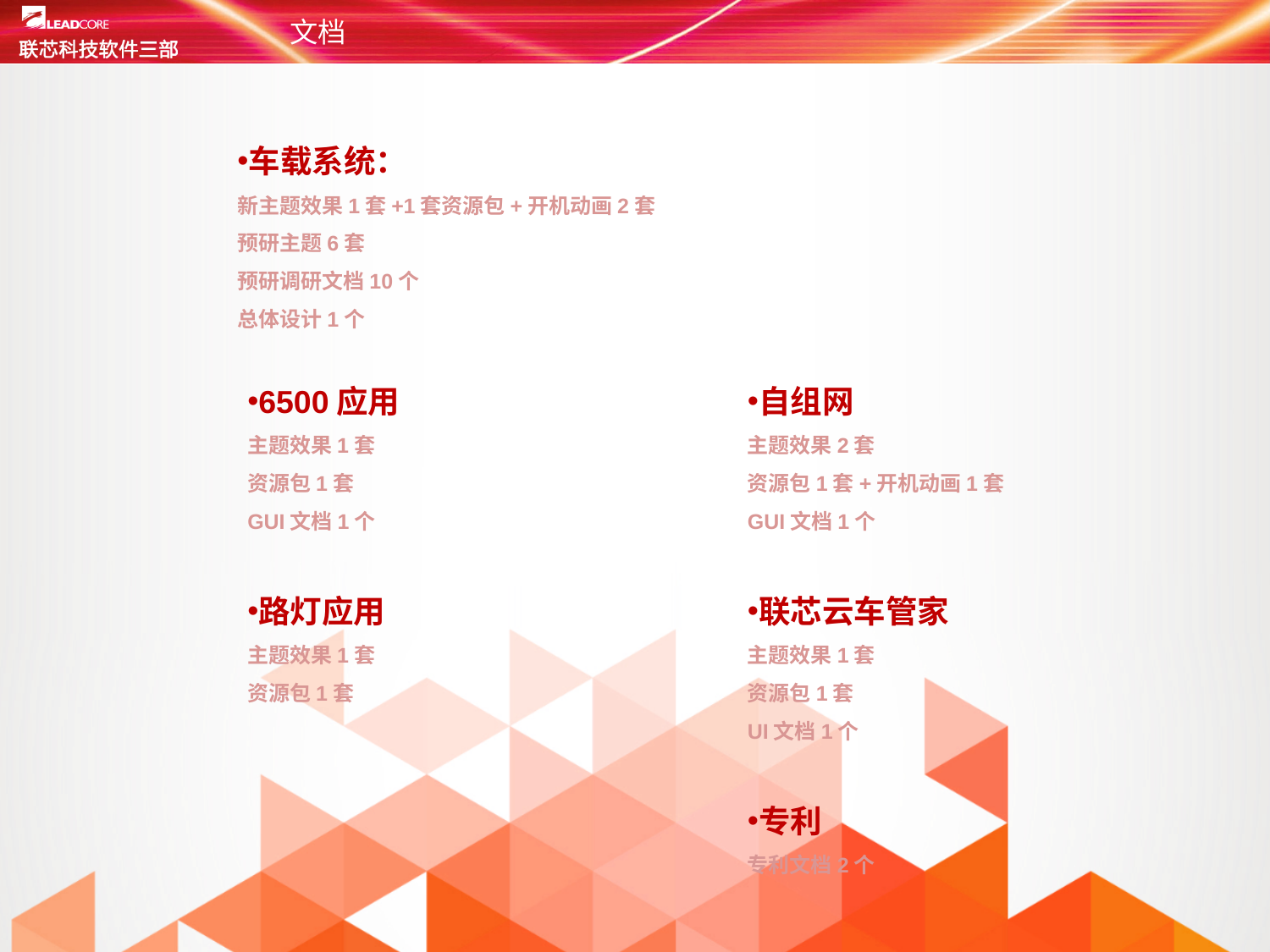

# 文档
车载系统：
新主题效果1套+1套资源包+开机动画2套
预研主题6套
预研调研文档10个
总体设计1个
6500应用
主题效果1套
资源包1套
GUI文档1个
自组网
主题效果2套
资源包1套+开机动画1套
GUI文档1个
路灯应用
主题效果1套
资源包1套
联芯云车管家
主题效果1套
资源包1套
UI文档1个
专利
专利文档2个